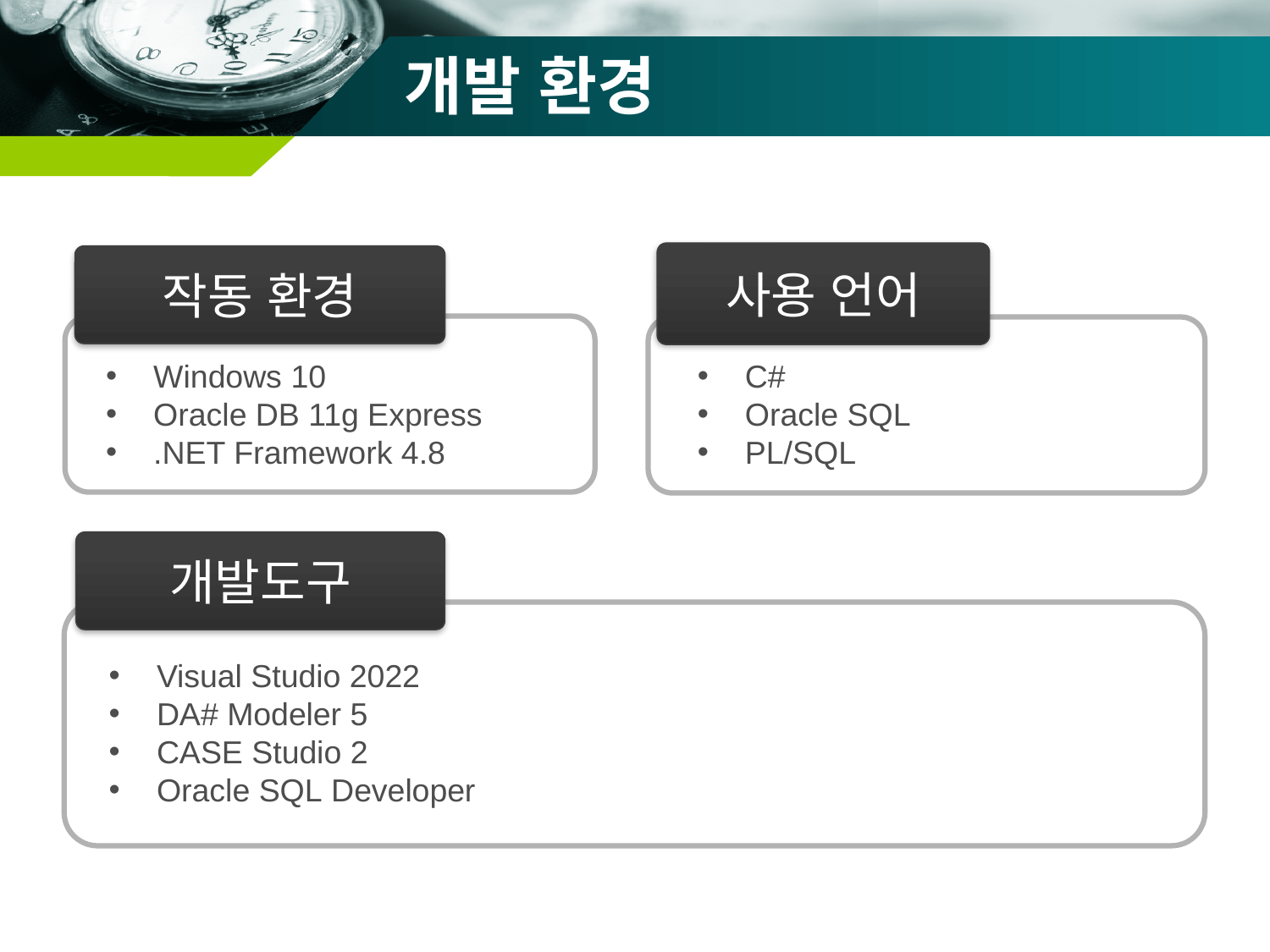

# 개발 환경
사용 언어

C#
Oracle SQL
PL/SQL
작동 환경

Windows 10
Oracle DB 11g Express
.NET Framework 4.8
개발도구

Visual Studio 2022
DA# Modeler 5
CASE Studio 2
Oracle SQL Developer